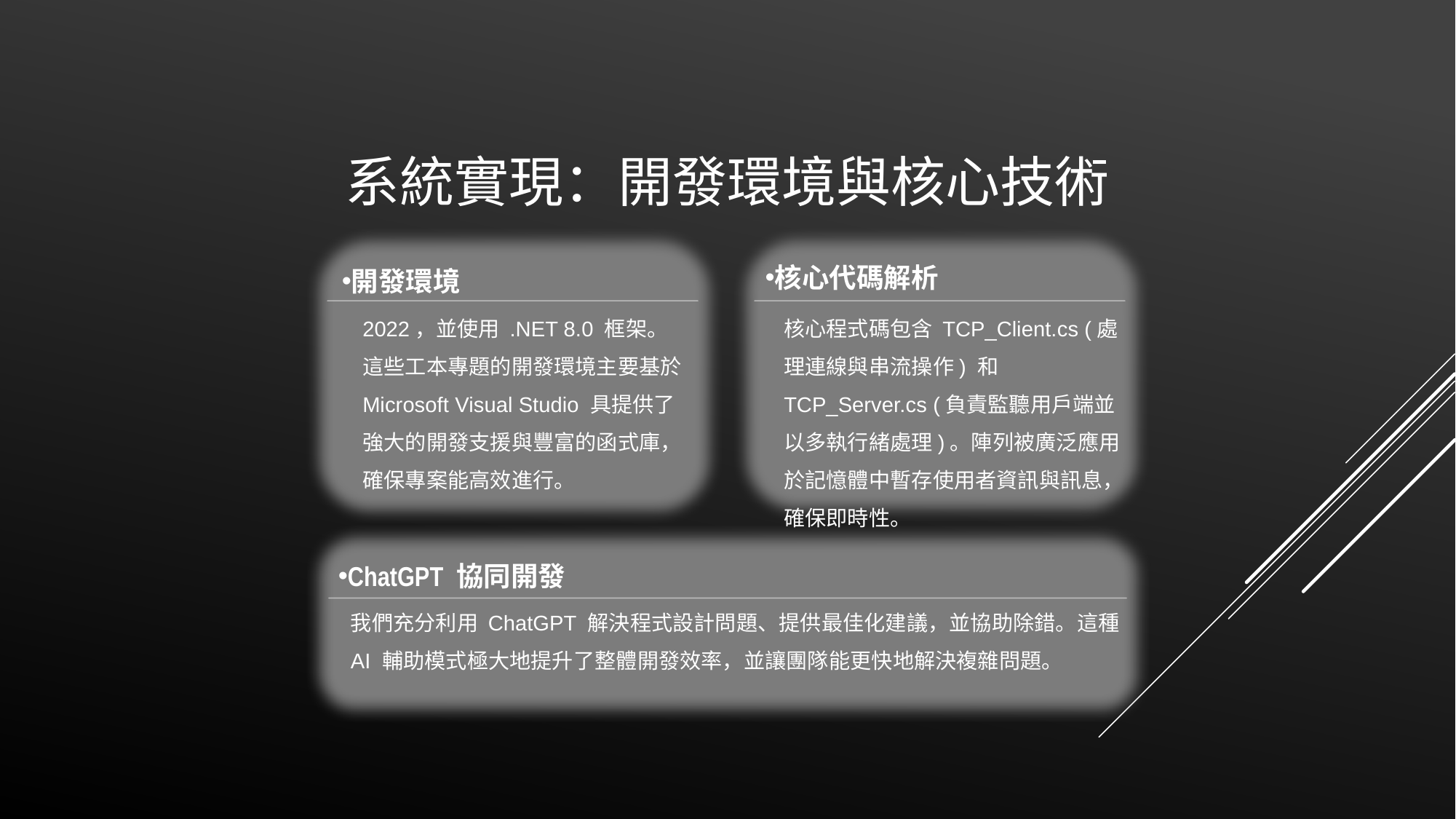

# 系統實現：開發環境與核心技術

核心代碼解析
開發環境
2022，並使用 .NET 8.0 框架。這些工本專題的開發環境主要基於 Microsoft Visual Studio 具提供了強大的開發支援與豐富的函式庫，確保專案能高效進行。

核心程式碼包含 TCP_Client.cs (處理連線與串流操作) 和 TCP_Server.cs (負責監聽用戶端並以多執行緒處理)。陣列被廣泛應用於記憶體中暫存使用者資訊與訊息，確保即時性。

ChatGPT 協同開發
我們充分利用 ChatGPT 解決程式設計問題、提供最佳化建議，並協助除錯。這種 AI 輔助模式極大地提升了整體開發效率，並讓團隊能更快地解決複雜問題。